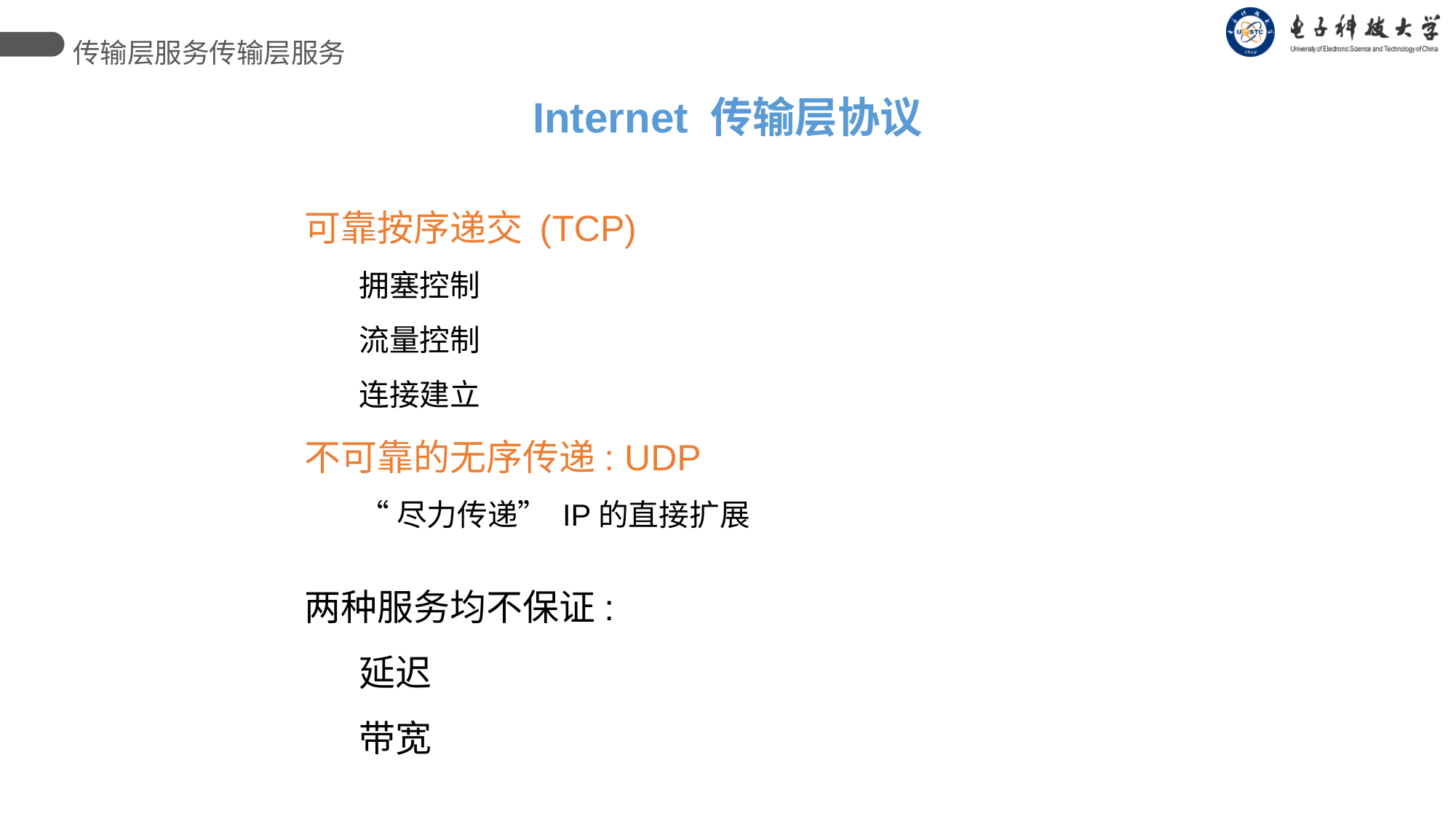

传输层服务传输层服务

Internet 传输层协议
可靠按序递交 (TCP)
拥塞控制
流量控制
连接建立
不可靠的无序传递: UDP
“尽力传递” IP的直接扩展

两种服务均不保证:
延迟
带宽